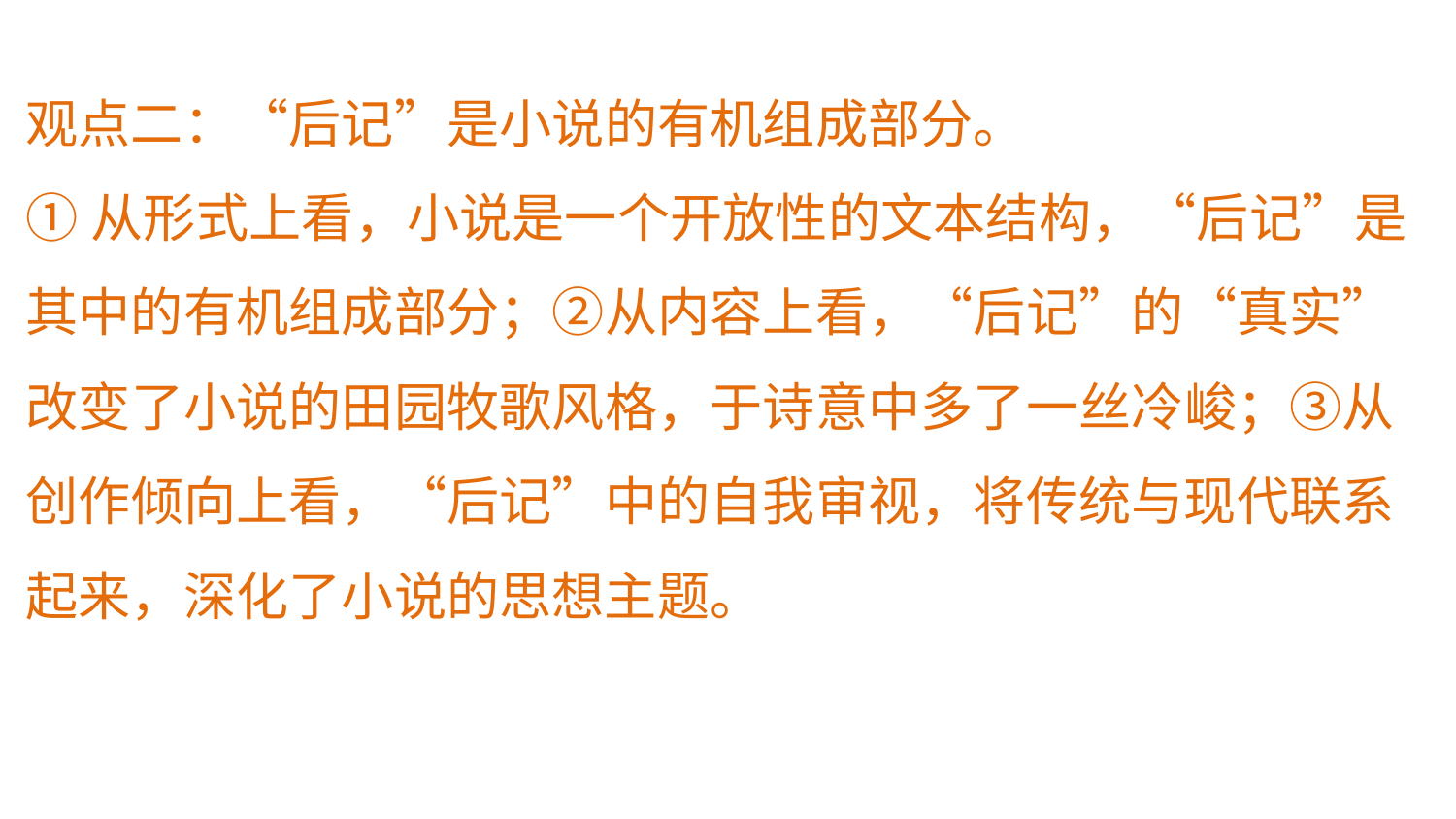

观点二：“后记”是小说的有机组成部分。
①从形式上看，小说是一个开放性的文本结构，“后记”是其中的有机组成部分；②从内容上看，“后记”的“真实”改变了小说的田园牧歌风格，于诗意中多了一丝冷峻；③从创作倾向上看，“后记”中的自我审视，将传统与现代联系起来，深化了小说的思想主题。